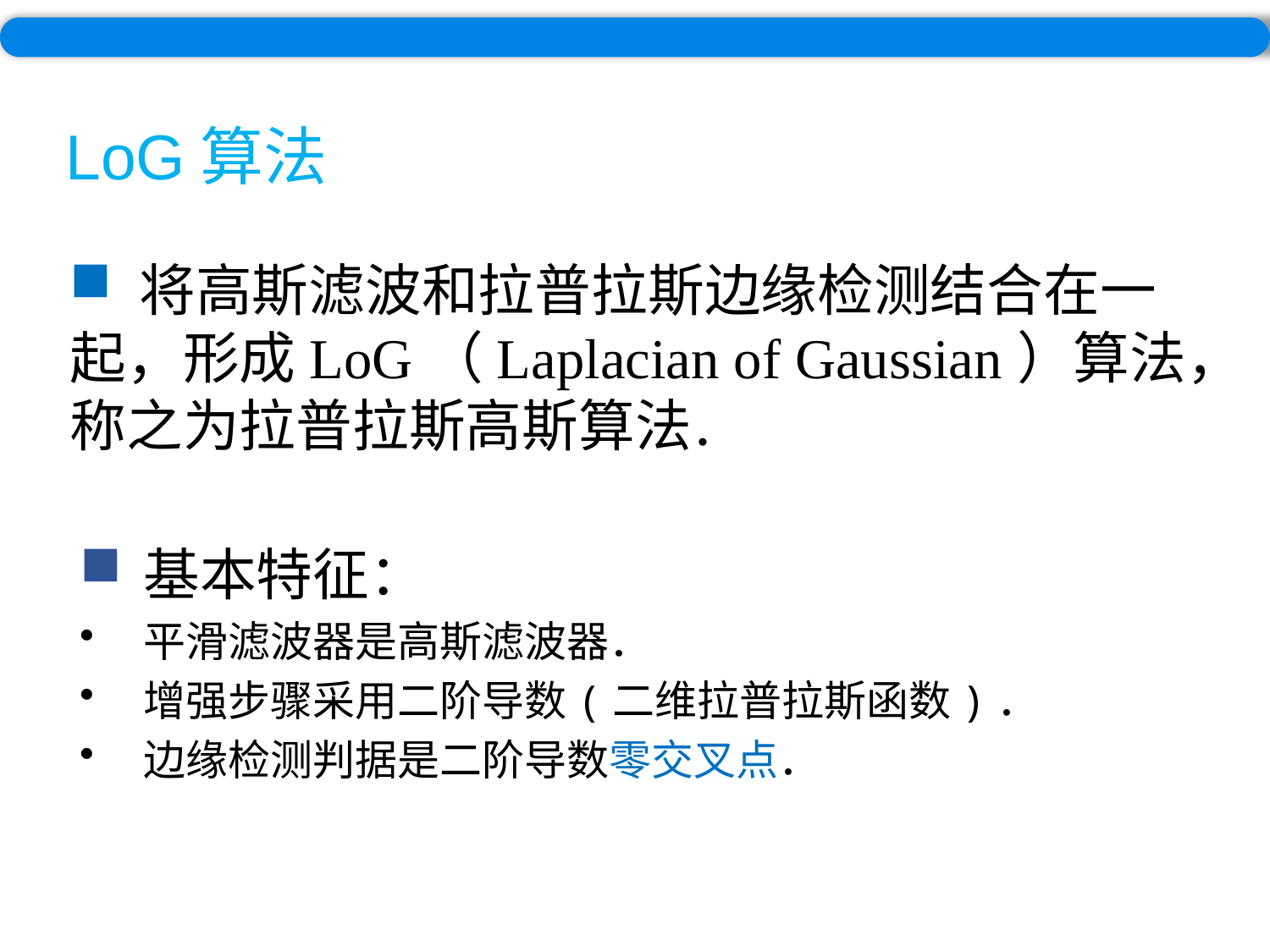

LoG算法
 将高斯滤波和拉普拉斯边缘检测结合在一起，形成LoG（Laplacian of Gaussian）算法，称之为拉普拉斯高斯算法．
基本特征：
平滑滤波器是高斯滤波器．
增强步骤采用二阶导数(二维拉普拉斯函数)．
边缘检测判据是二阶导数零交叉点．